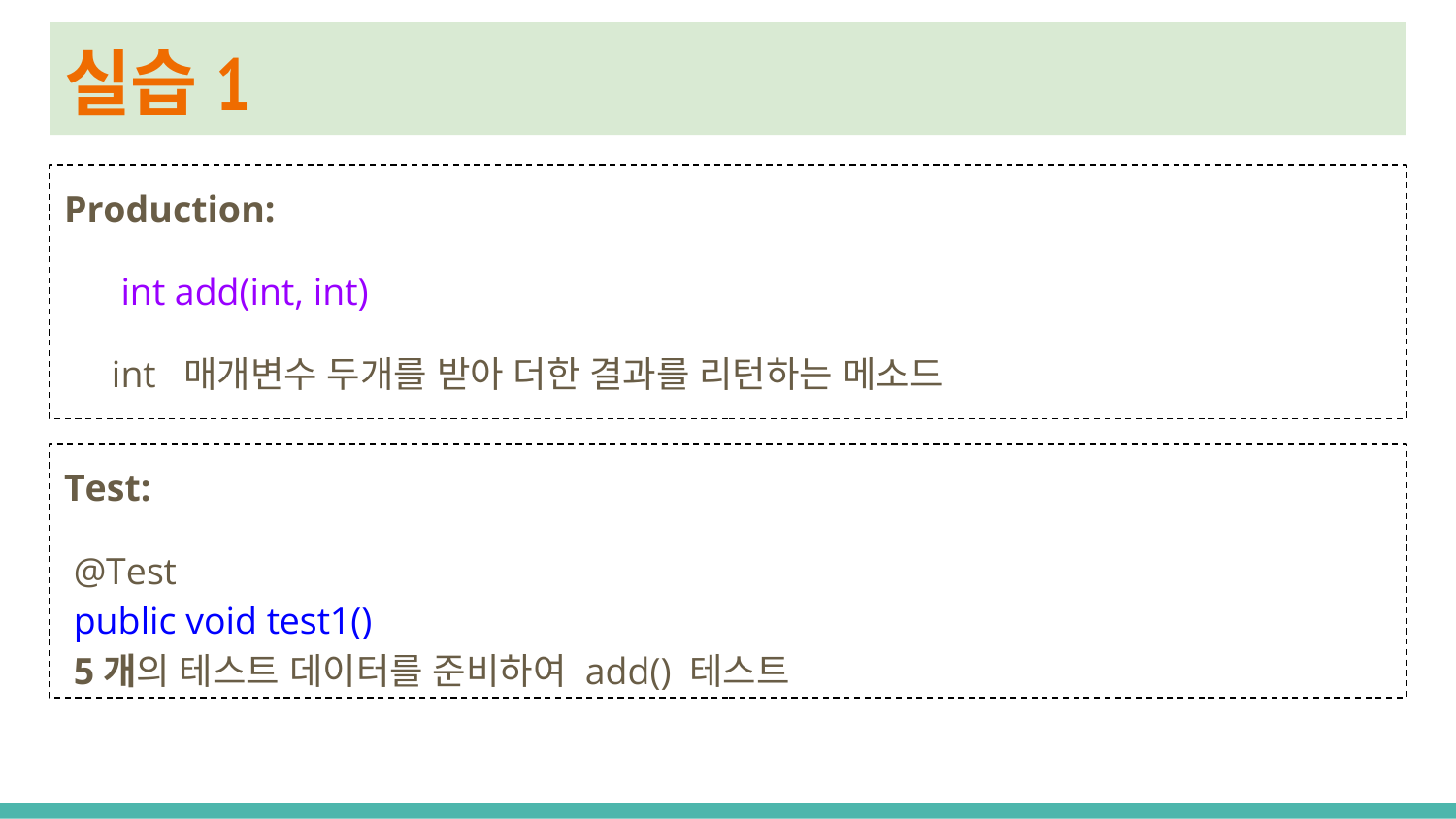

# 실습1
Production:
      int add(int, int)
     int  매개변수 두개를 받아 더한 결과를 리턴하는 메소드
Test:
 @Test
 public void test1()
 5개의 테스트 데이터를 준비하여 add() 테스트